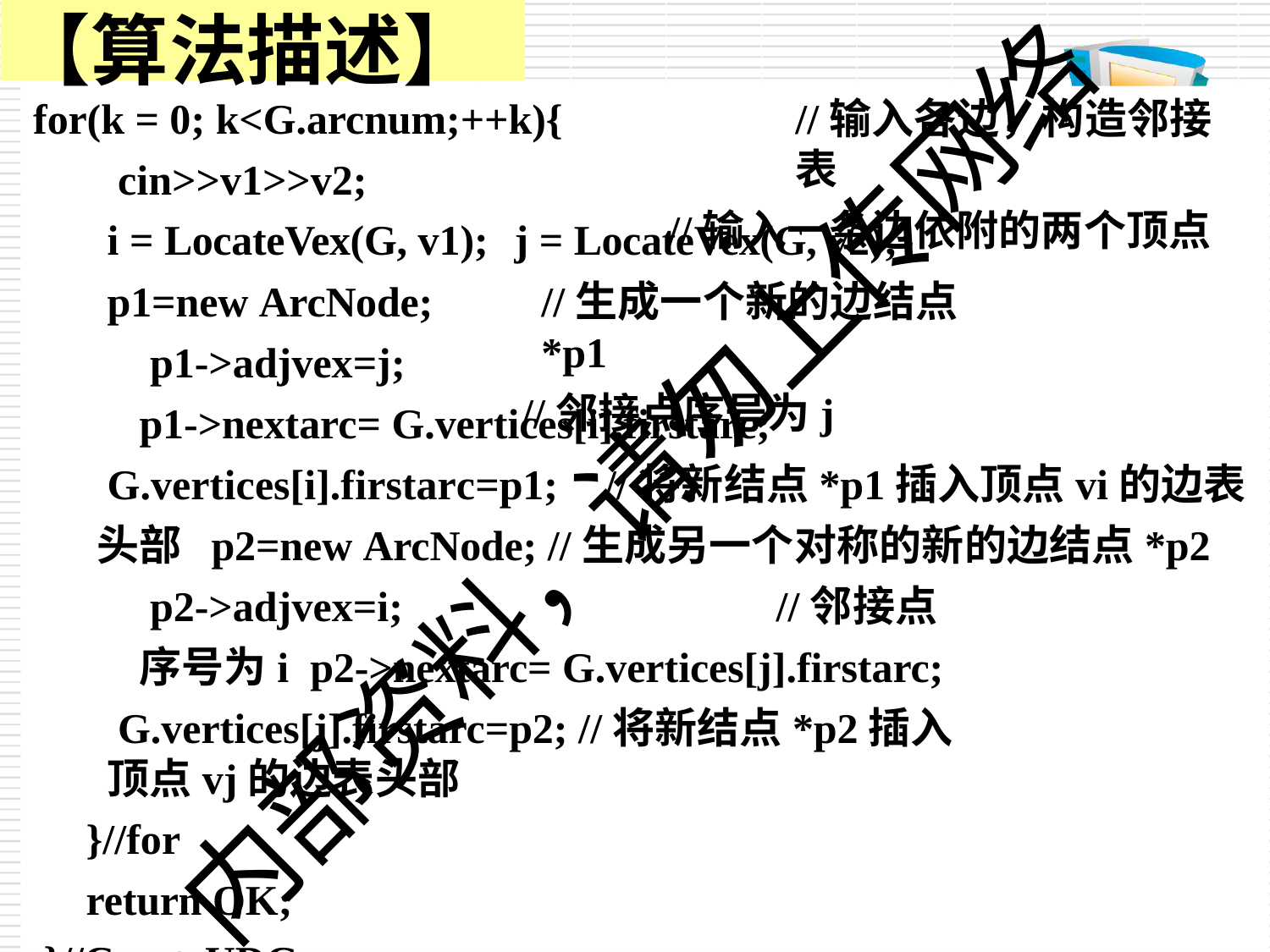

# 【算法描述】

for(k = 0; k<G.arcnum;++k){  cin>>v1>>v2;
//输入各边，构造邻接表
//输入一条边依附的两个顶点

i = LocateVex(G, v1);	j = LocateVex(G, v2);
p1=new ArcNode;  p1->adjvex=j;
//生成一个新的边结点*p1
//邻接点序号为j
p1->nextarc= G.vertices[i].firstarc;
G.vertices[i].firstarc=p1;	//将新结点*p1插入顶点vi的边表头部  p2=new ArcNode; //生成另一个对称的新的边结点*p2
p2->adjvex=i;	//邻接点序号为i  p2->nextarc= G.vertices[j].firstarc;
G.vertices[j].firstarc=p2; //将新结点*p2插入顶点vj的边表头部
}//for
return OK;
}//CreateUDG
内部资料，请勿上传网络